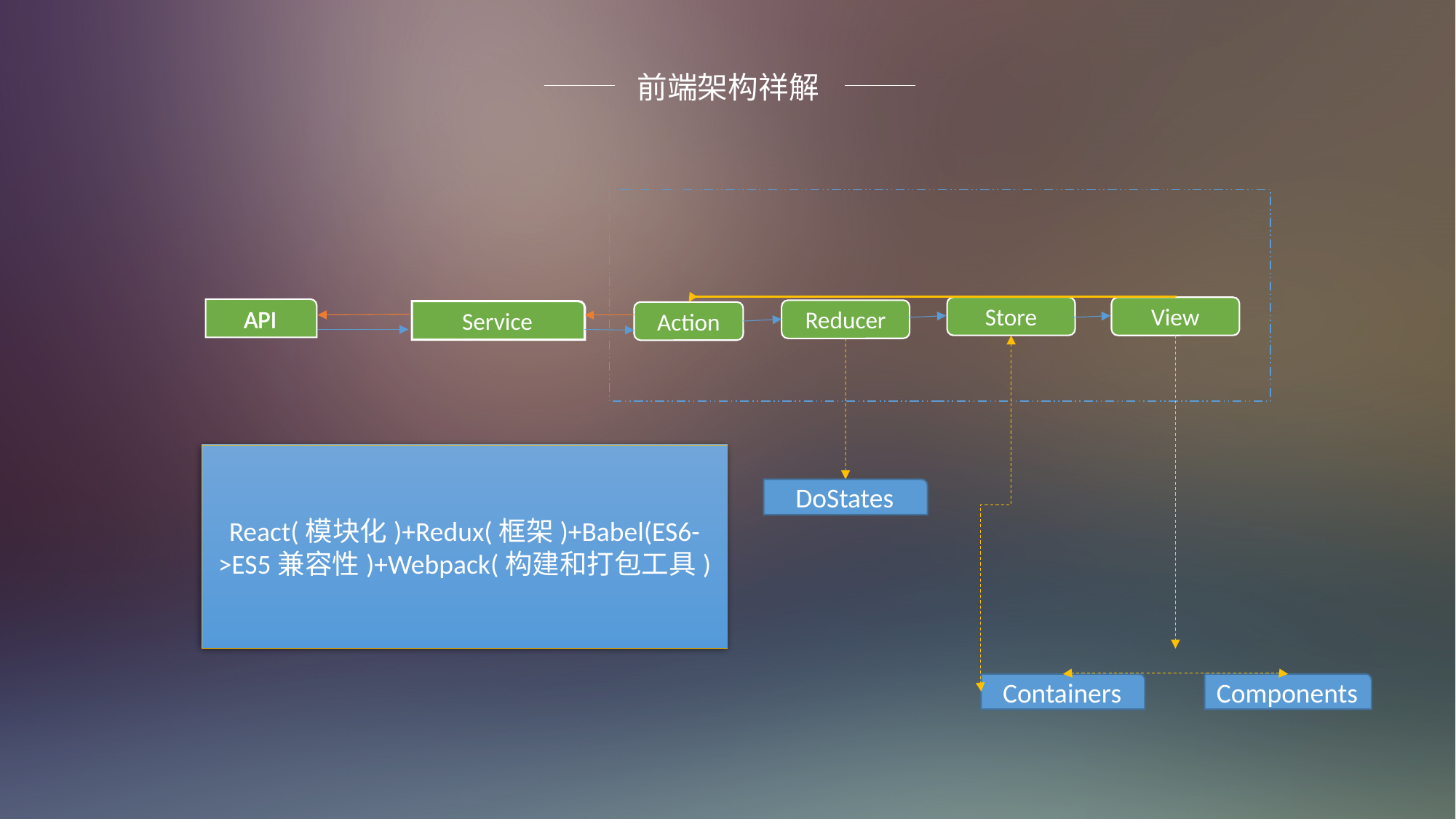

前端架构祥解

Store
View
API
Reducer
Service
Action
React(模块化)+Redux(框架)+Babel(ES6->ES5兼容性)+Webpack(构建和打包工具)
DoStates
Containers
Components